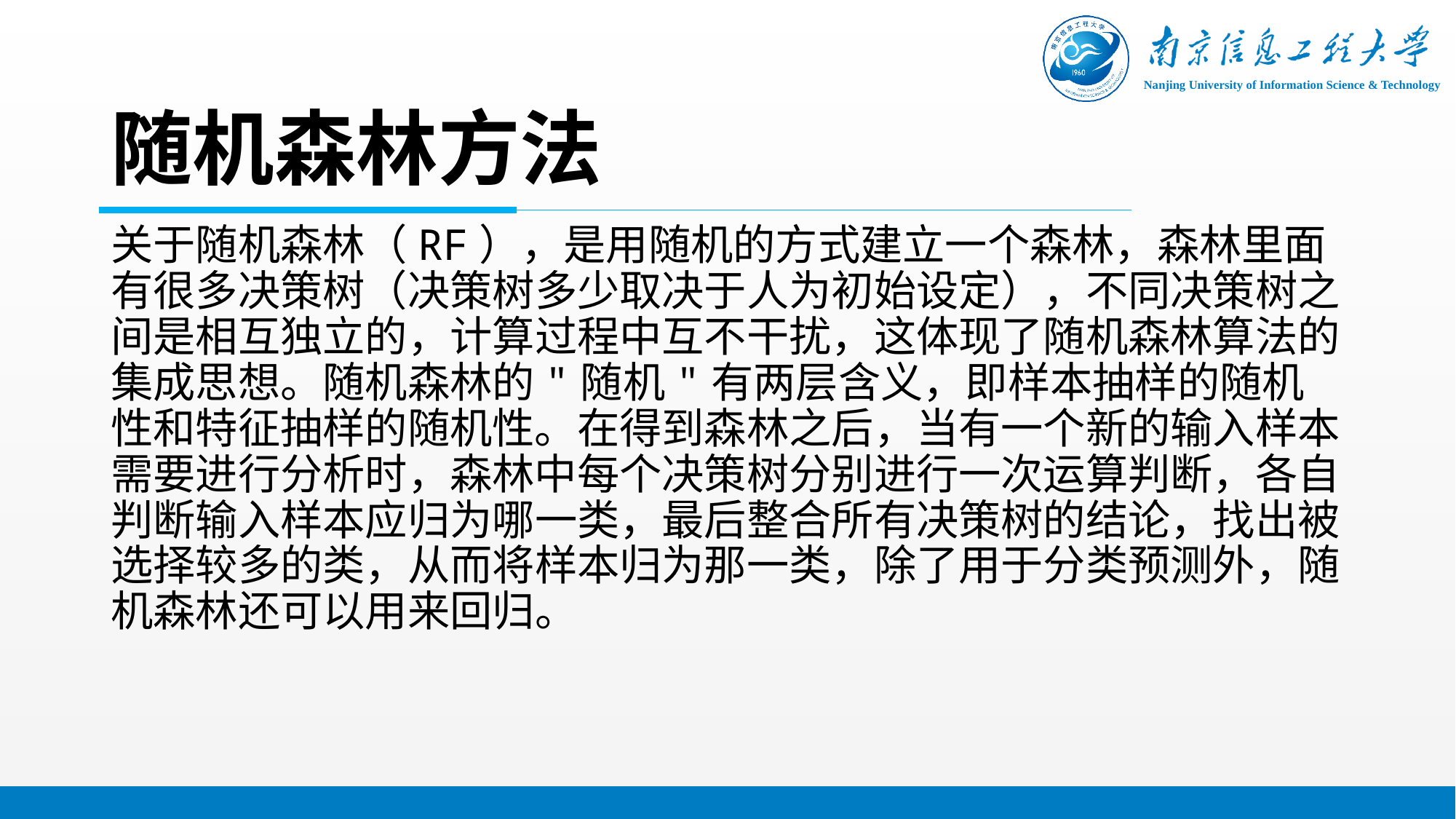

# 随机森林方法
关于随机森林（RF），是用随机的方式建立一个森林，森林里面有很多决策树（决策树多少取决于人为初始设定），不同决策树之间是相互独立的，计算过程中互不干扰，这体现了随机森林算法的集成思想。随机森林的"随机"有两层含义，即样本抽样的随机性和特征抽样的随机性。在得到森林之后，当有一个新的输入样本需要进行分析时，森林中每个决策树分别进行一次运算判断，各自判断输入样本应归为哪一类，最后整合所有决策树的结论，找出被选择较多的类，从而将样本归为那一类，除了用于分类预测外，随机森林还可以用来回归。